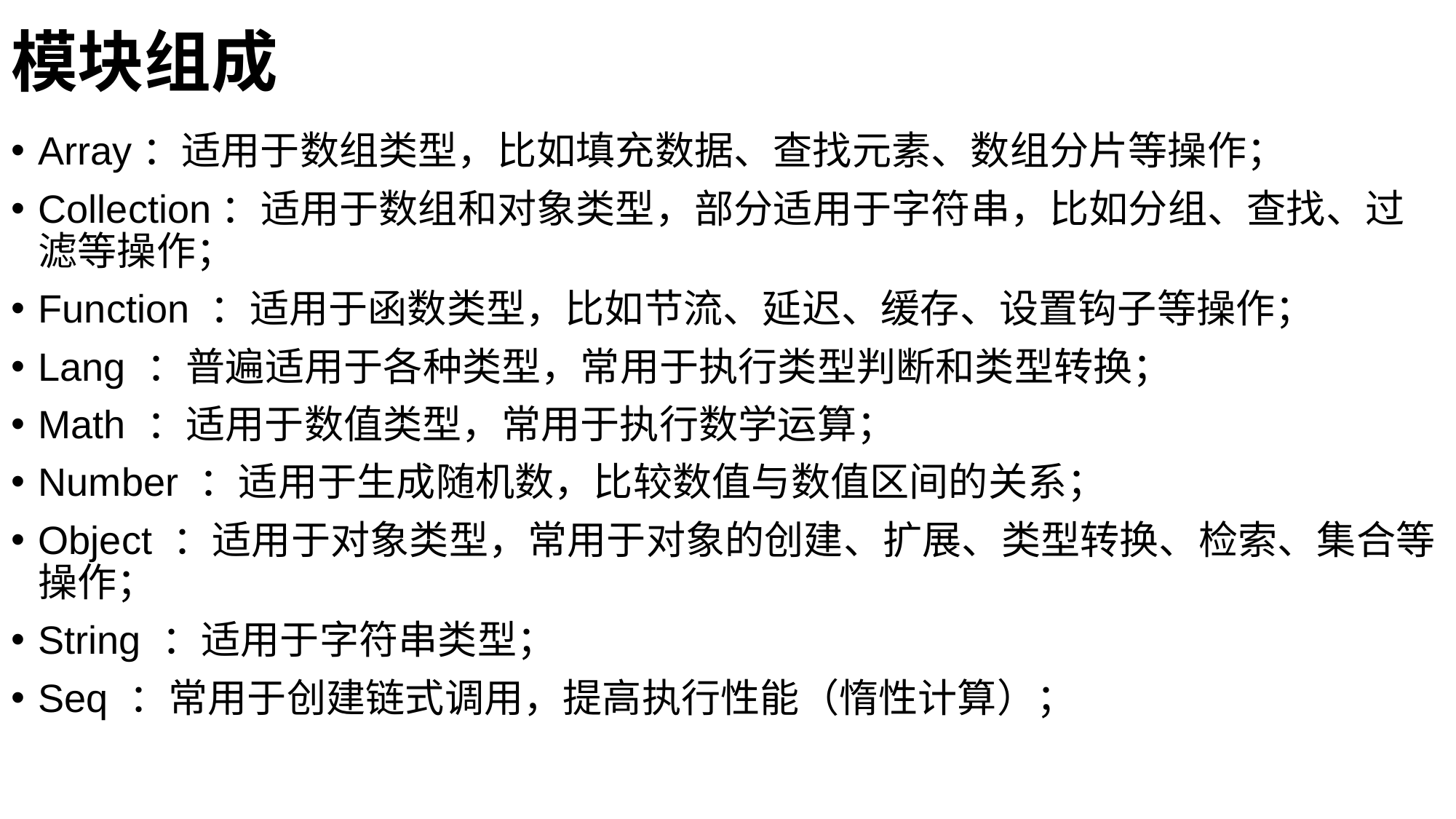

# 模块组成
Array：适用于数组类型，比如填充数据、查找元素、数组分片等操作；
Collection：适用于数组和对象类型，部分适用于字符串，比如分组、查找、过滤等操作；
Function ：适用于函数类型，比如节流、延迟、缓存、设置钩子等操作；
Lang ：普遍适用于各种类型，常用于执行类型判断和类型转换；
Math ：适用于数值类型，常用于执行数学运算；
Number ：适用于生成随机数，比较数值与数值区间的关系；
Object ：适用于对象类型，常用于对象的创建、扩展、类型转换、检索、集合等操作；
String ：适用于字符串类型；
Seq ：常用于创建链式调用，提高执行性能（惰性计算）；